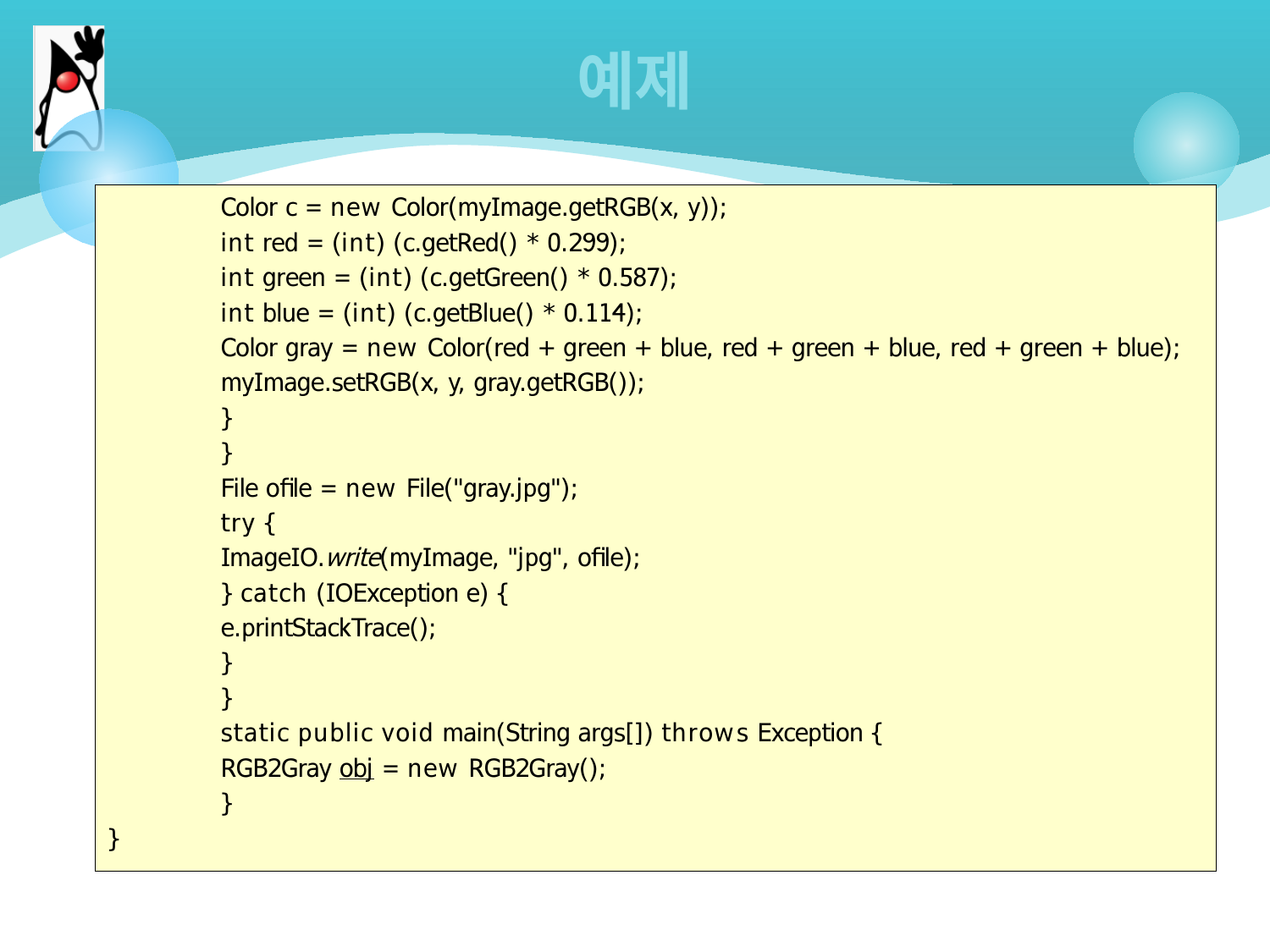

# 예제
				Color c = new Color(myImage.getRGB(x, y));
				int red = (int) (c.getRed() * 0.299);
				int green = (int) (c.getGreen() * 0.587);
				int blue = (int) (c.getBlue() * 0.114);
				Color gray = new Color(red + green + blue, red + green + blue, red + green + blue);
				myImage.setRGB(x, y, gray.getRGB());
			}
		}
		File ofile = new File("gray.jpg");
		try {
			ImageIO.write(myImage, "jpg", ofile);
		} catch (IOException e) {
			e.printStackTrace();
		}
	}
	static public void main(String args[]) throws Exception {
		RGB2Gray obj = new RGB2Gray();
	}
}